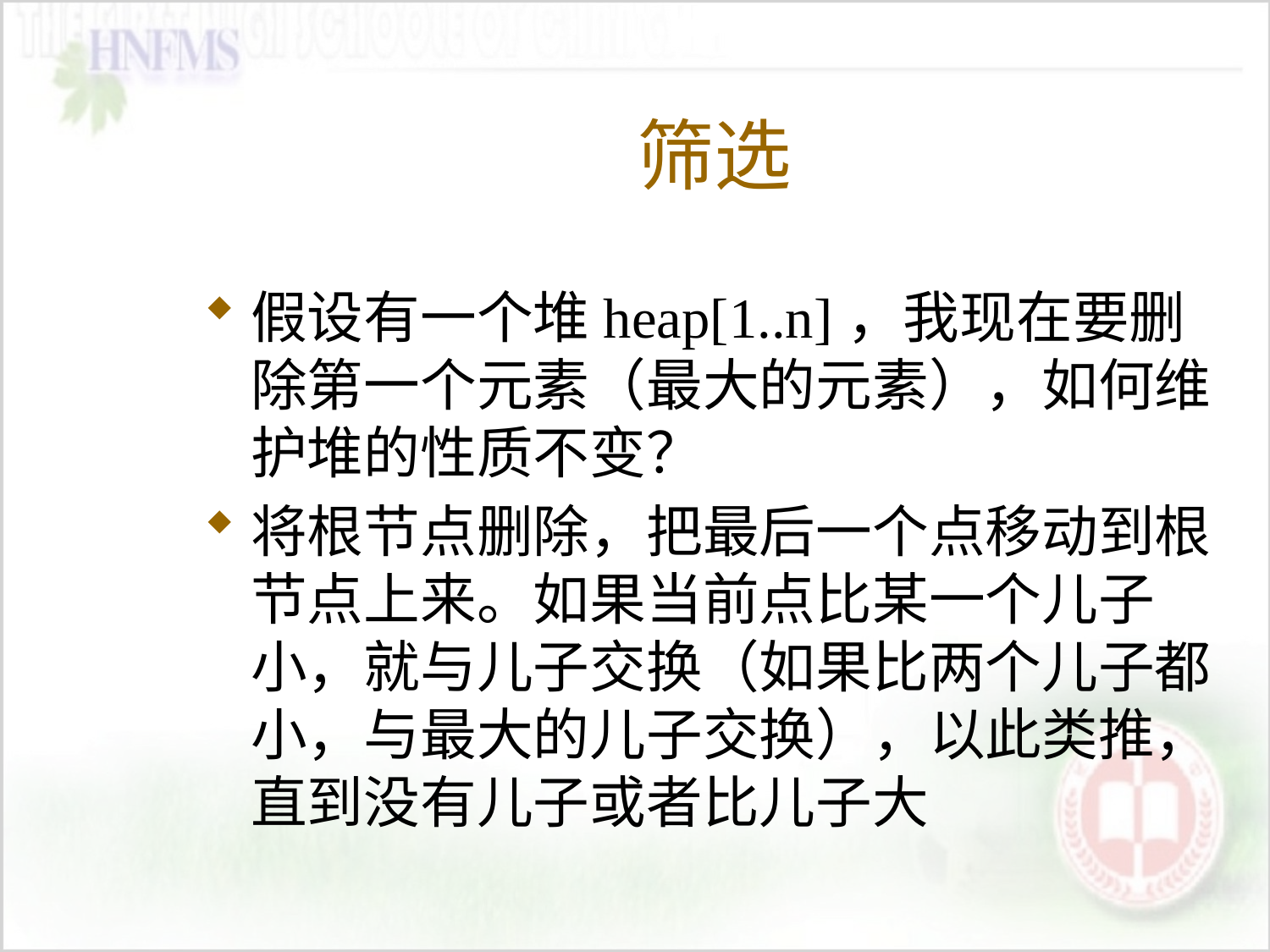

# 筛选
假设有一个堆heap[1..n]，我现在要删除第一个元素（最大的元素），如何维护堆的性质不变？
将根节点删除，把最后一个点移动到根节点上来。如果当前点比某一个儿子小，就与儿子交换（如果比两个儿子都小，与最大的儿子交换），以此类推，直到没有儿子或者比儿子大